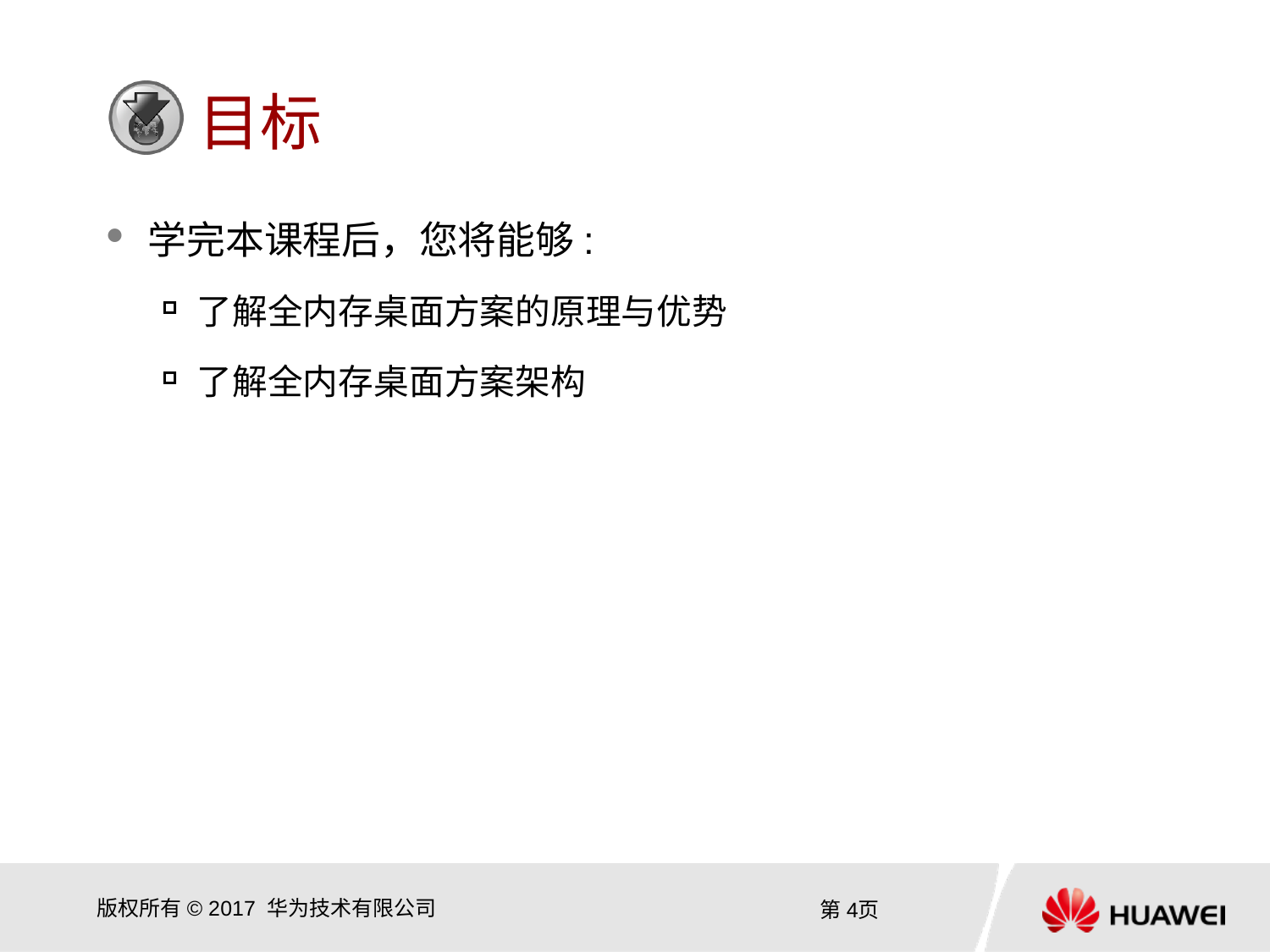

学完本课程后，您将能够:
了解全内存桌面方案的原理与优势
了解全内存桌面方案架构